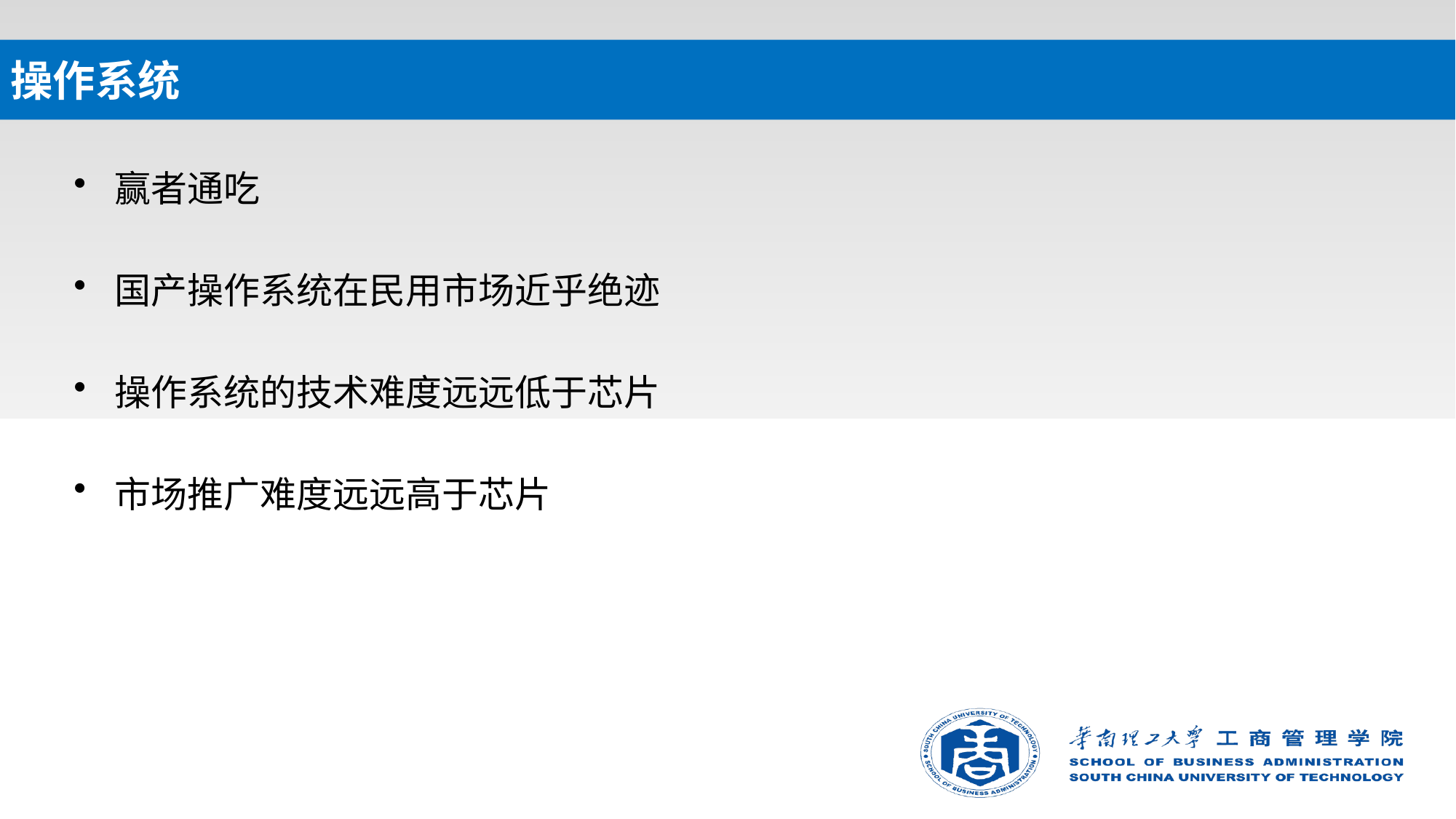

# 操作系统
赢者通吃

国产操作系统在民用市场近乎绝迹

操作系统的技术难度远远低于芯片

市场推广难度远远高于芯片